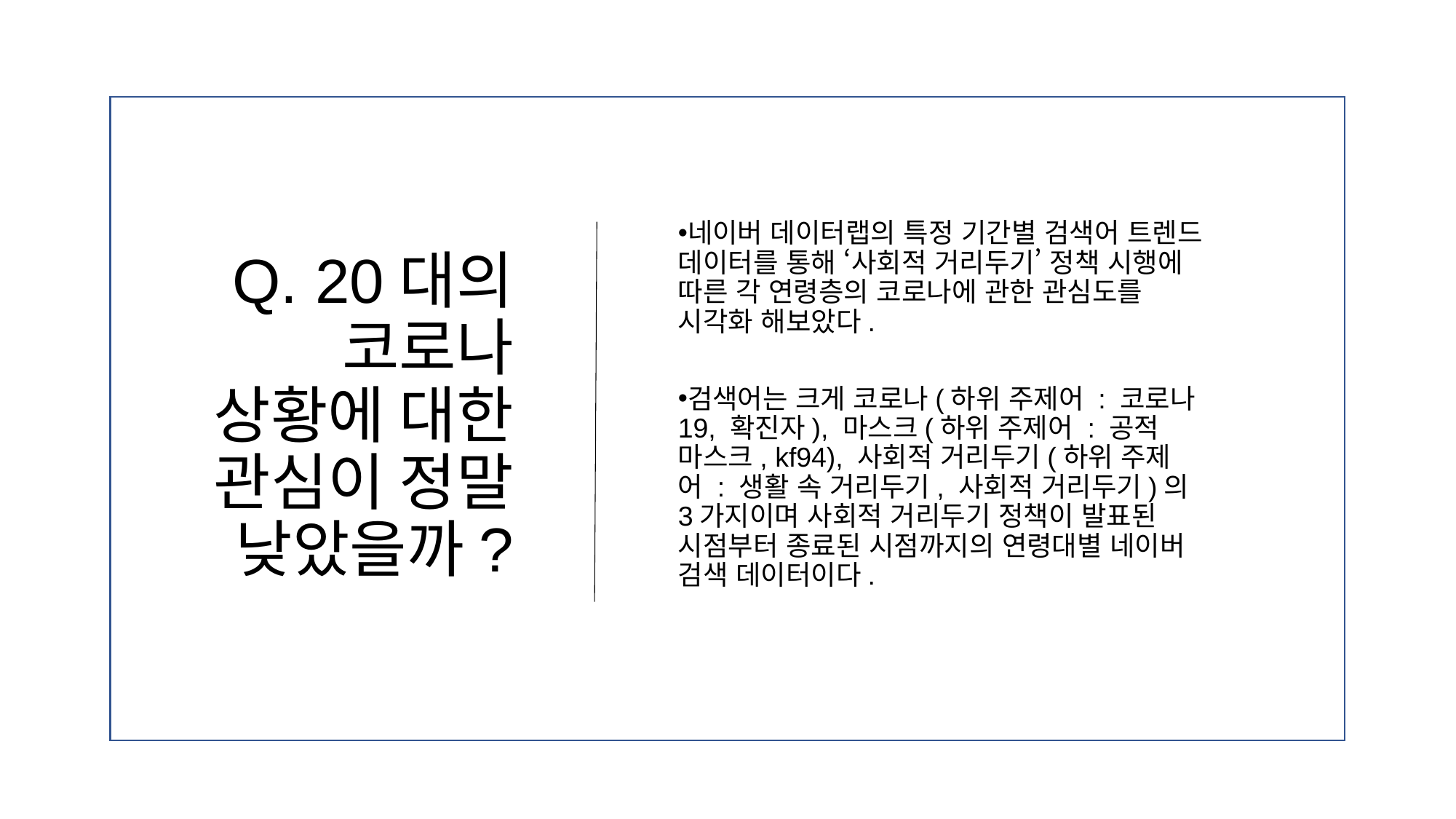

Q. 20대의 코로나 상황에 대한 관심이 정말 낮았을까?
네이버 데이터랩의 특정 기간별 검색어 트렌드 데이터를 통해 ‘사회적 거리두기’ 정책 시행에 따른 각 연령층의 코로나에 관한 관심도를 시각화 해보았다.

검색어는 크게 코로나(하위 주제어 : 코로나19, 확진자), 마스크(하위 주제어 : 공적 마스크, kf94), 사회적 거리두기(하위 주제어 : 생활 속 거리두기, 사회적 거리두기)의 3가지이며 사회적 거리두기 정책이 발표된 시점부터 종료된 시점까지의 연령대별 네이버 검색 데이터이다.